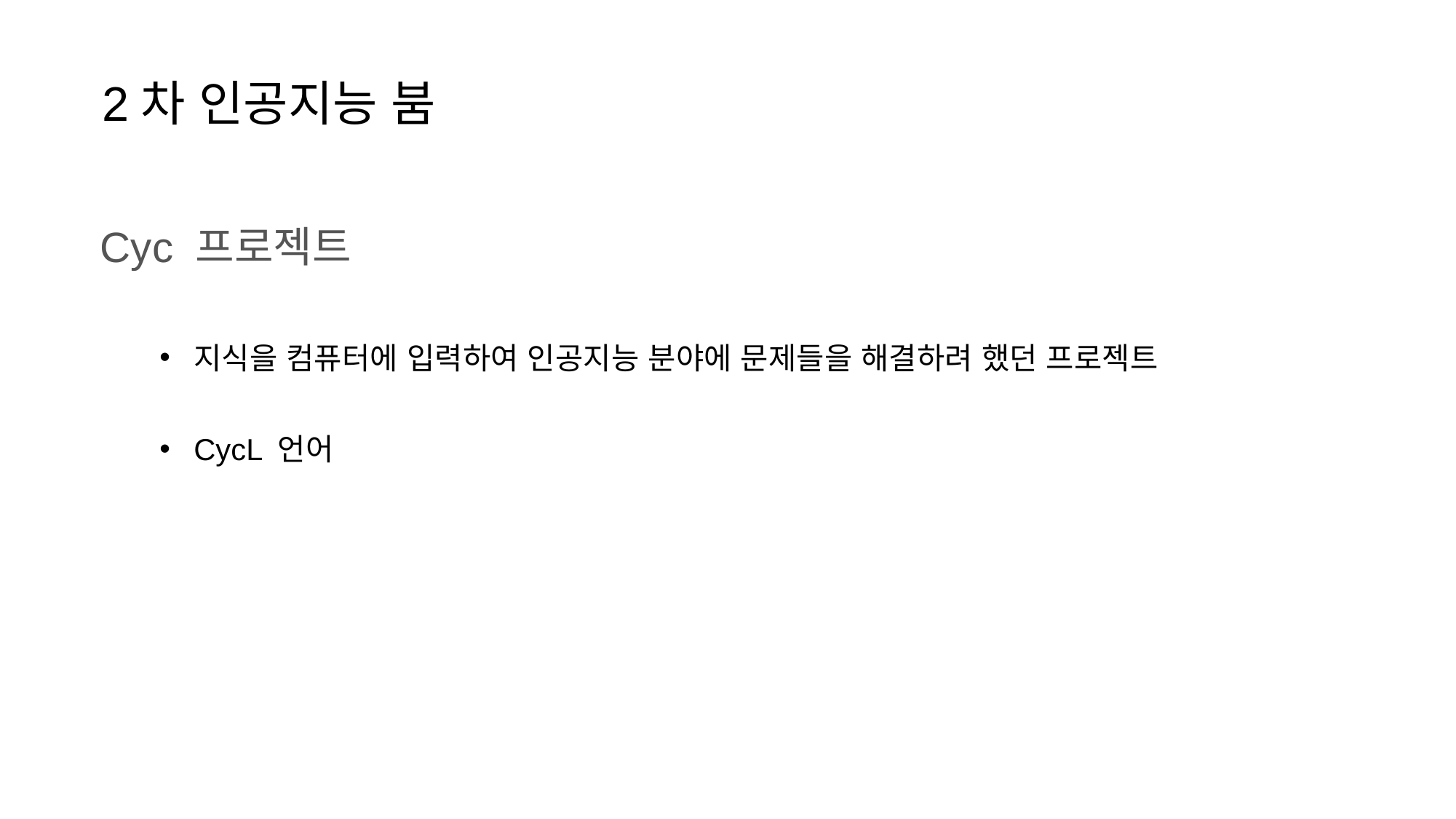

2차 인공지능 붐
Cyc 프로젝트
지식을 컴퓨터에 입력하여 인공지능 분야에 문제들을 해결하려 했던 프로젝트
CycL 언어